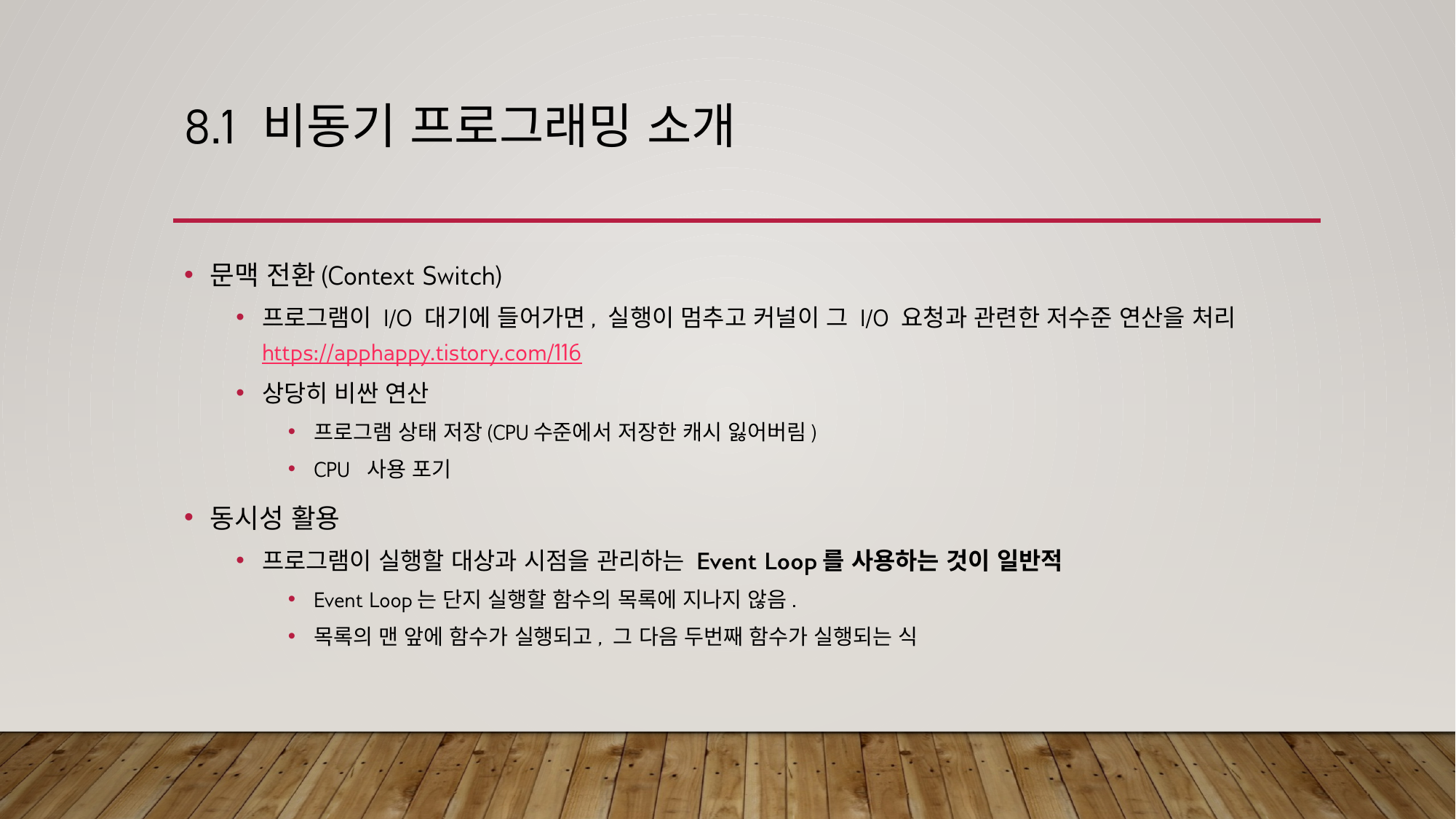

# 8.1 비동기 프로그래밍 소개
문맥 전환(Context Switch)
프로그램이 I/O 대기에 들어가면, 실행이 멈추고 커널이 그 I/O 요청과 관련한 저수준 연산을 처리 https://apphappy.tistory.com/116
상당히 비싼 연산
프로그램 상태 저장(CPU수준에서 저장한 캐시 잃어버림)
CPU  사용 포기
동시성 활용
프로그램이 실행할 대상과 시점을 관리하는 Event Loop를 사용하는 것이 일반적
Event Loop는 단지 실행할 함수의 목록에 지나지 않음.
목록의 맨 앞에 함수가 실행되고, 그 다음 두번째 함수가 실행되는 식